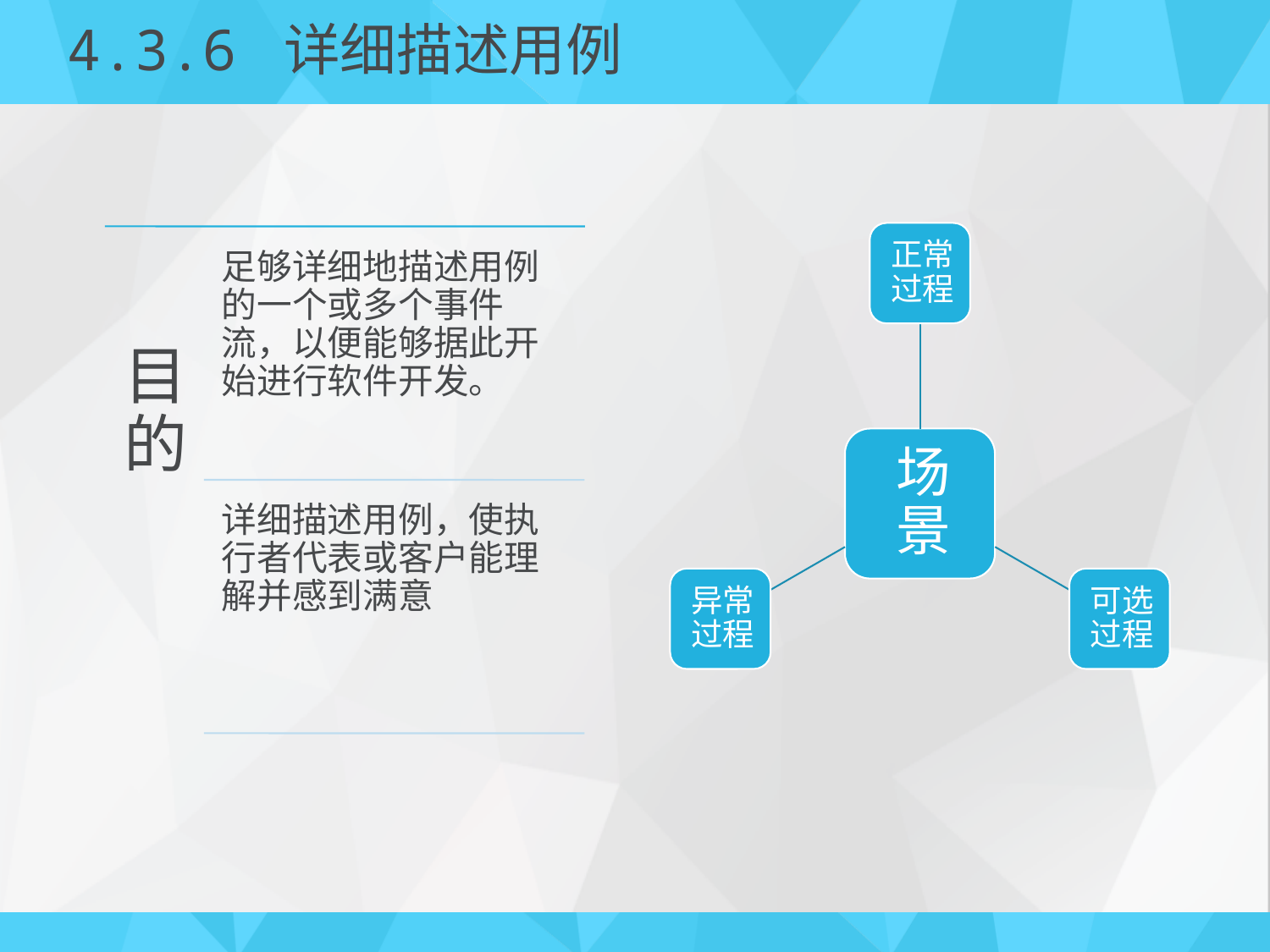

# 4.3.6 详细描述用例
场景
正常过程
可选过程
异常过程

目的
足够详细地描述用例的一个或多个事件流，以便能够据此开始进行软件开发。
详细描述用例，使执行者代表或客户能理解并感到满意